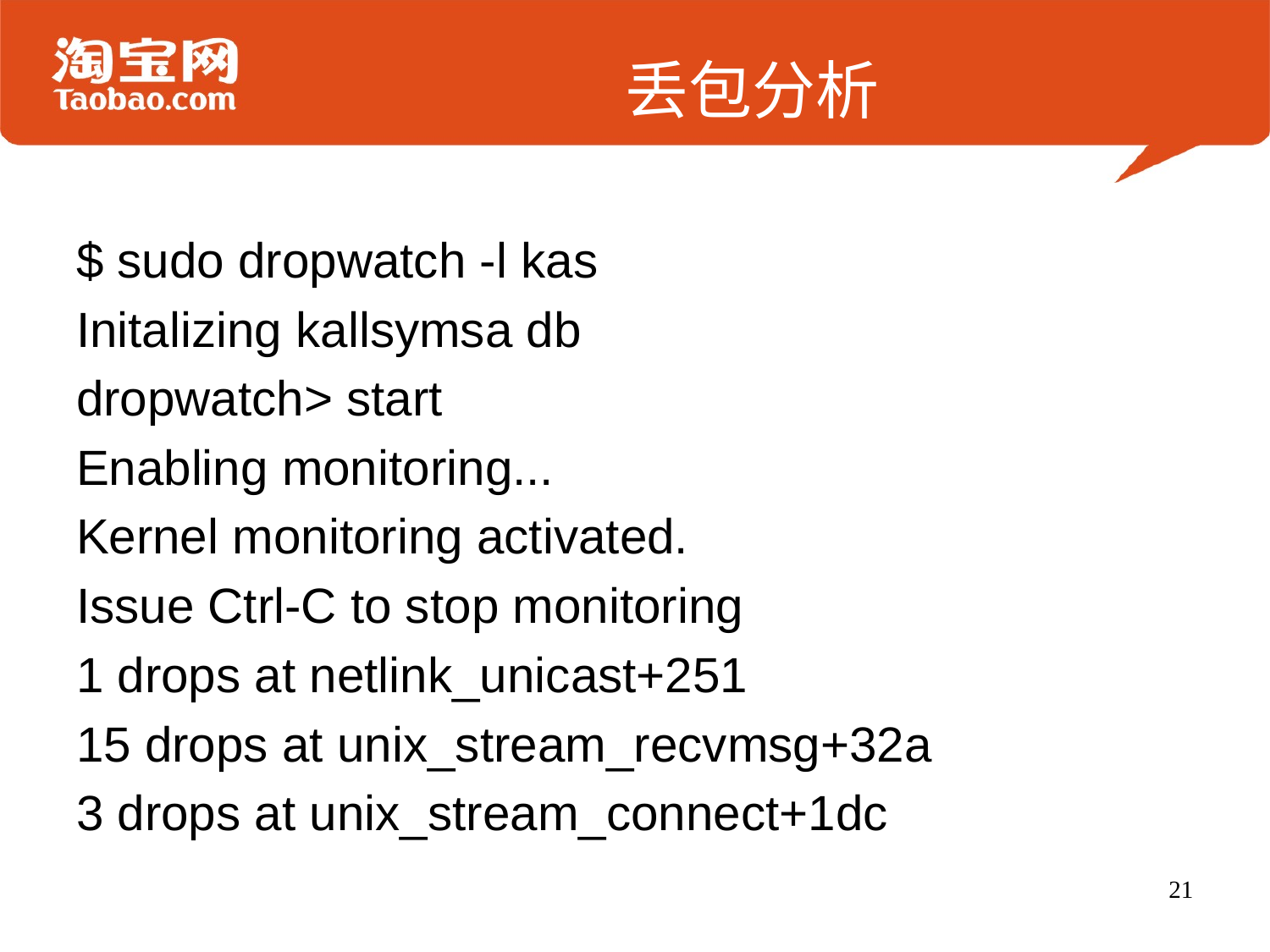

# 丢包分析
$ sudo dropwatch -l kas
Initalizing kallsymsa db
dropwatch> start
Enabling monitoring...
Kernel monitoring activated.
Issue Ctrl-C to stop monitoring
1 drops at netlink_unicast+251
15 drops at unix_stream_recvmsg+32a
3 drops at unix_stream_connect+1dc
21